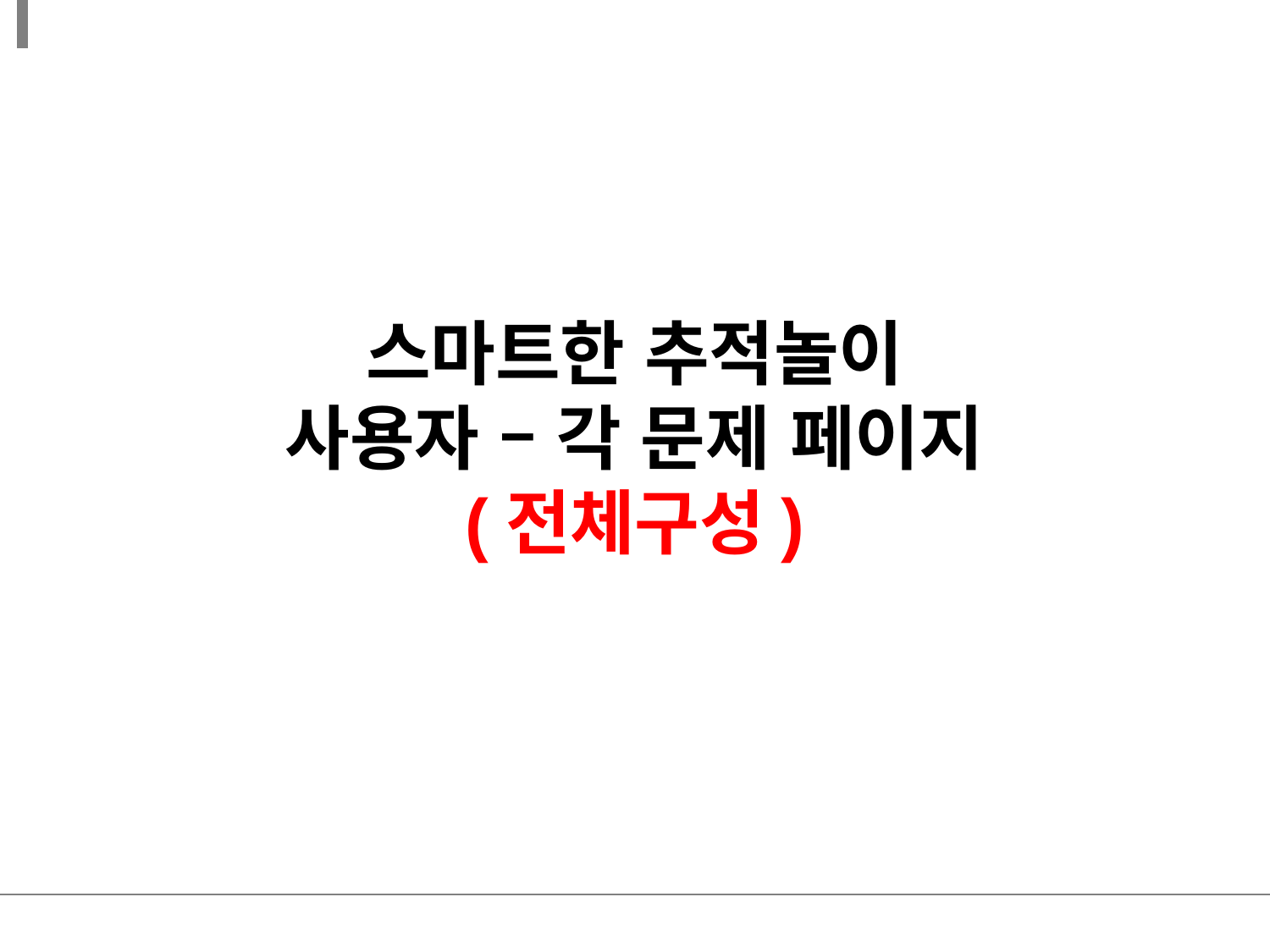

스마트한 추적놀이
사용자 – 각 문제 페이지
(전체구성)